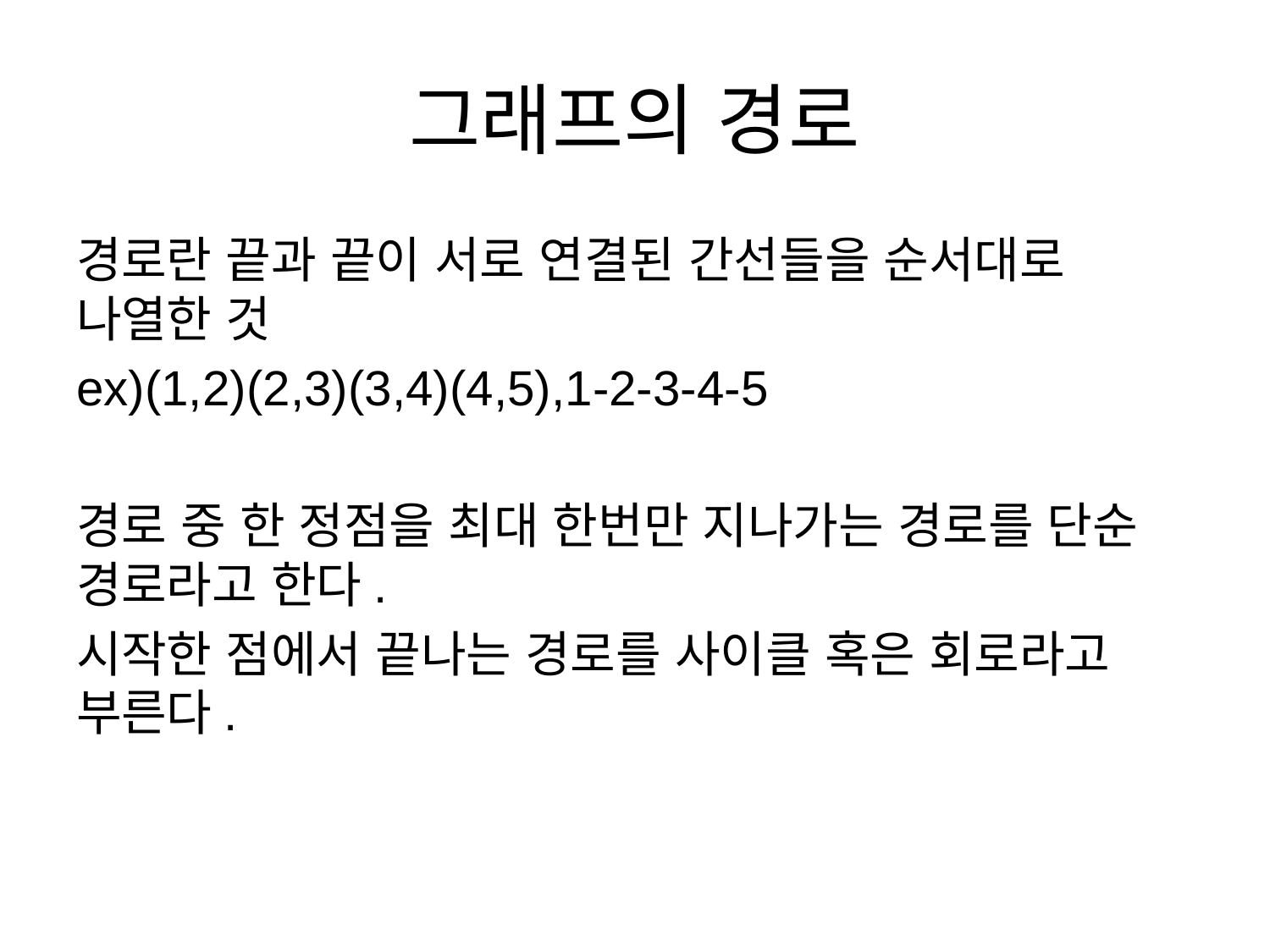

# 그래프의 경로
경로란 끝과 끝이 서로 연결된 간선들을 순서대로 나열한 것
ex)(1,2)(2,3)(3,4)(4,5),1-2-3-4-5

경로 중 한 정점을 최대 한번만 지나가는 경로를 단순 경로라고 한다.
시작한 점에서 끝나는 경로를 사이클 혹은 회로라고 부른다.